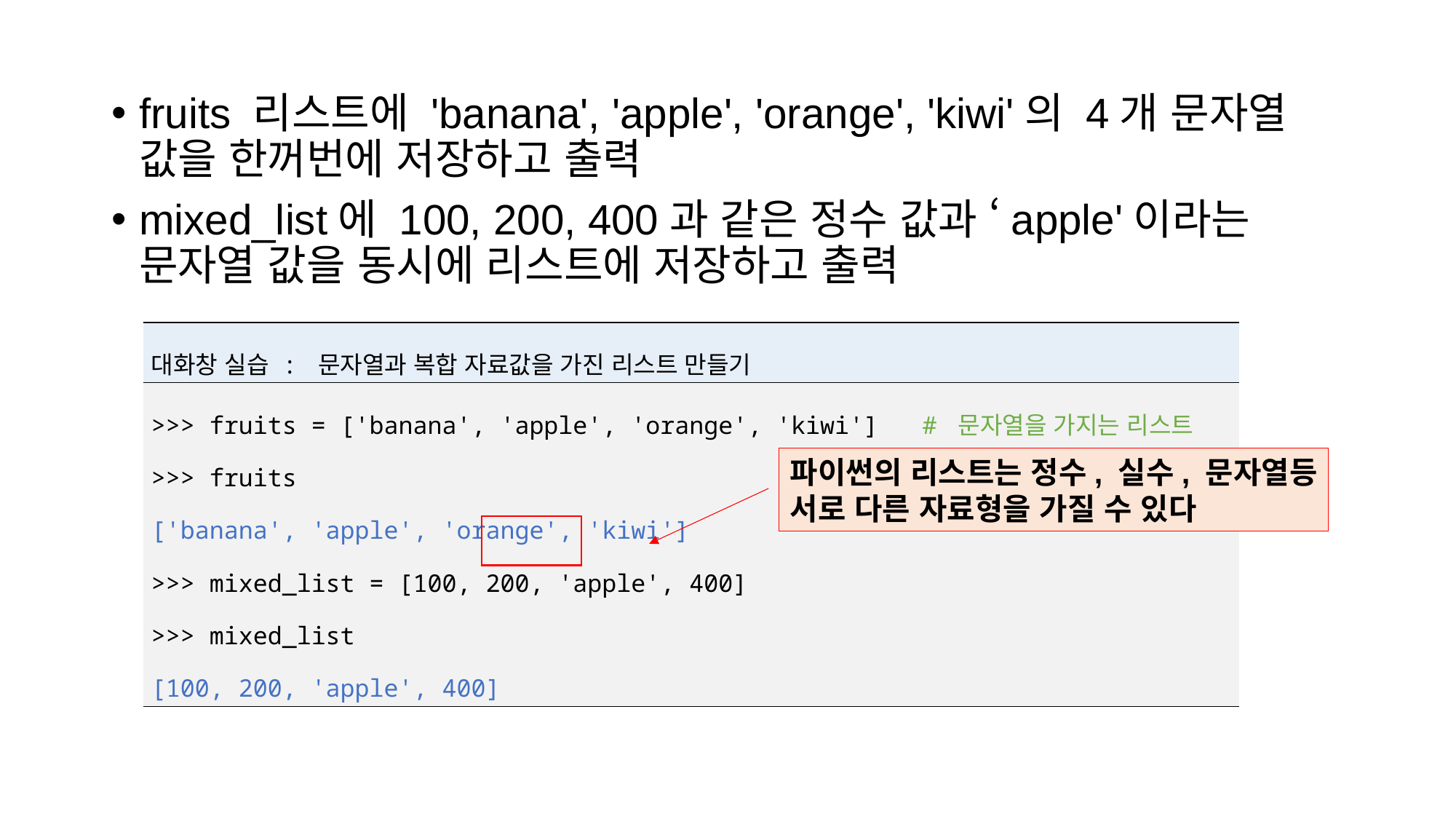

fruits 리스트에 'banana', 'apple', 'orange', 'kiwi'의 4개 문자열 값을 한꺼번에 저장하고 출력
mixed_list에 100, 200, 400과 같은 정수 값과 ‘apple'이라는 문자열 값을 동시에 리스트에 저장하고 출력

| 대화창 실습 : 문자열과 복합 자료값을 가진 리스트 만들기 |
| --- |
| >>> fruits = ['banana', 'apple', 'orange', 'kiwi'] # 문자열을 가지는 리스트 >>> fruits ['banana', 'apple', 'orange', 'kiwi'] >>> mixed\_list = [100, 200, 'apple', 400] >>> mixed\_list [100, 200, 'apple', 400] |
파이썬의 리스트는 정수, 실수, 문자열등
서로 다른 자료형을 가질 수 있다